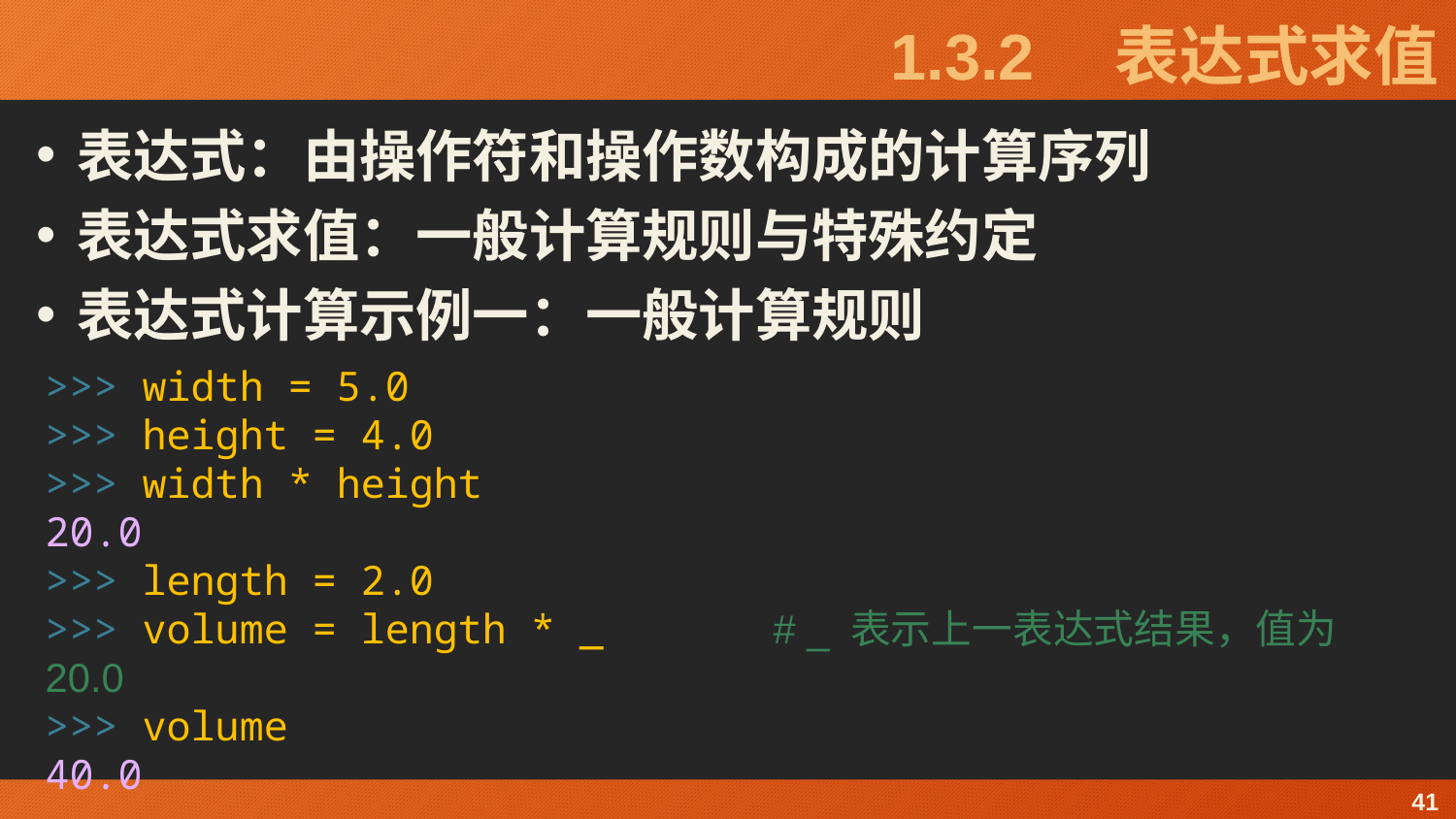

# 1.3.2　表达式求值
表达式：由操作符和操作数构成的计算序列
表达式求值：一般计算规则与特殊约定
表达式计算示例一：一般计算规则
>>> width = 5.0
>>> height = 4.0
>>> width * height
20.0
>>> length = 2.0
>>> volume = length * _		# _ 表示上一表达式结果，值为 20.0
>>> volume
40.0
41